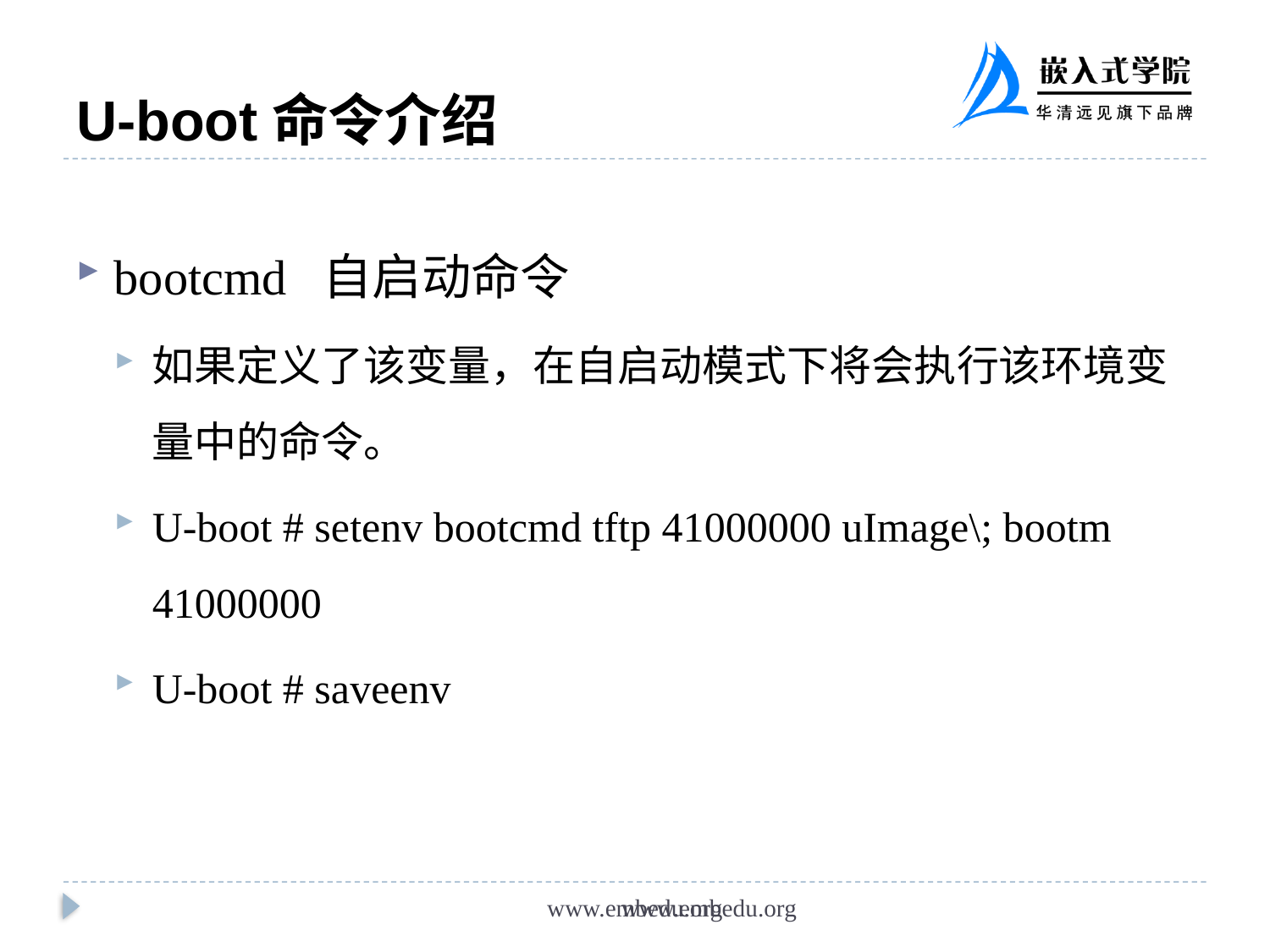

# U-boot命令介绍

bootcmd  自启动命令
如果定义了该变量，在自启动模式下将会执行该环境变量中的命令。
U-boot # setenv bootcmd tftp 41000000 uImage\; bootm  41000000
U-boot # saveenv
www.embedu.org
www.embedu.org